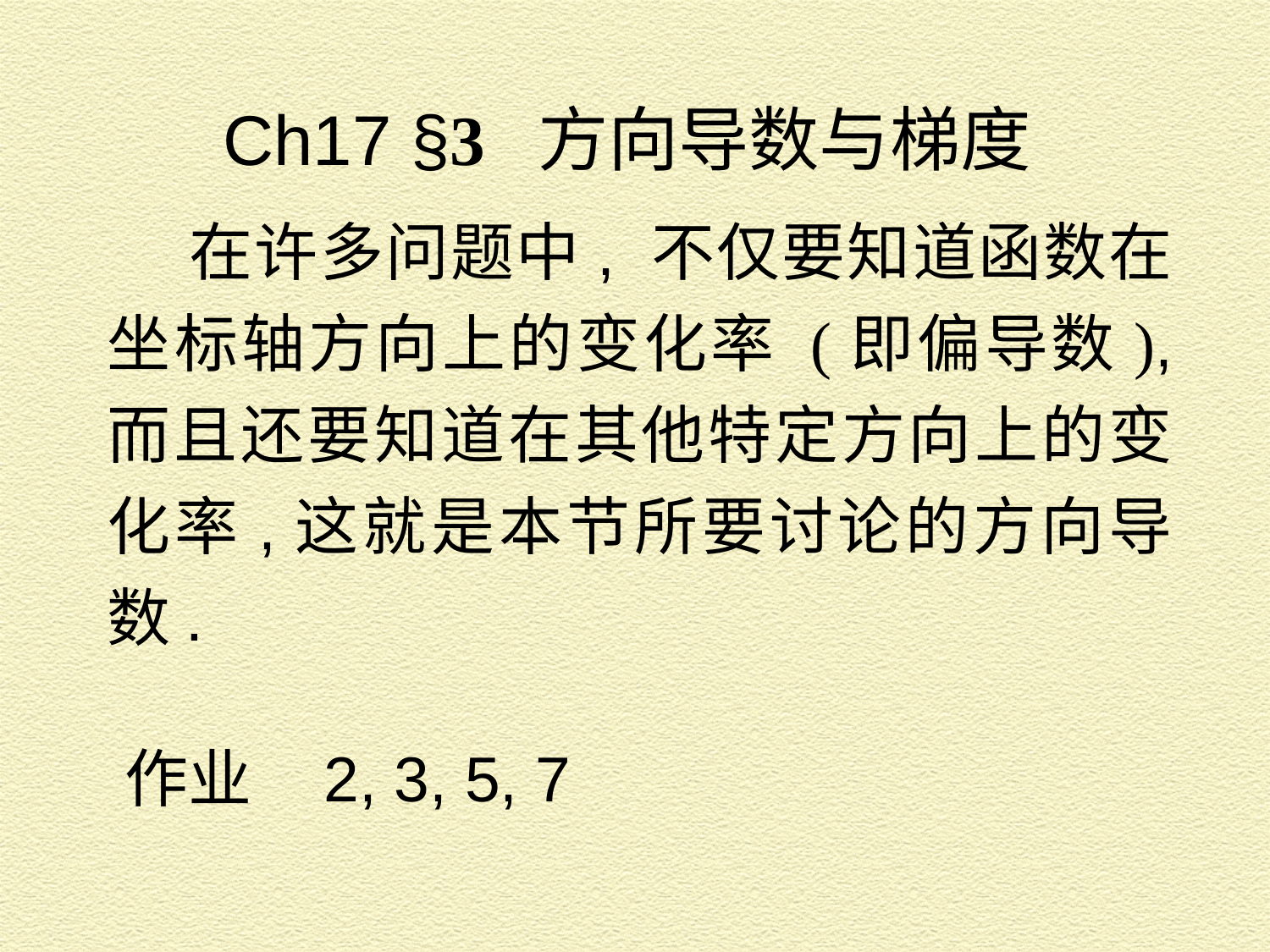

Ch17 §3  方向导数与梯度
    在许多问题中, 不仅要知道函数在坐标轴方向上的变化率 (即偏导数), 而且还要知道在其他特定方向上的变化率,这就是本节所要讨论的方向导数.
   作业    2, 3, 5, 7